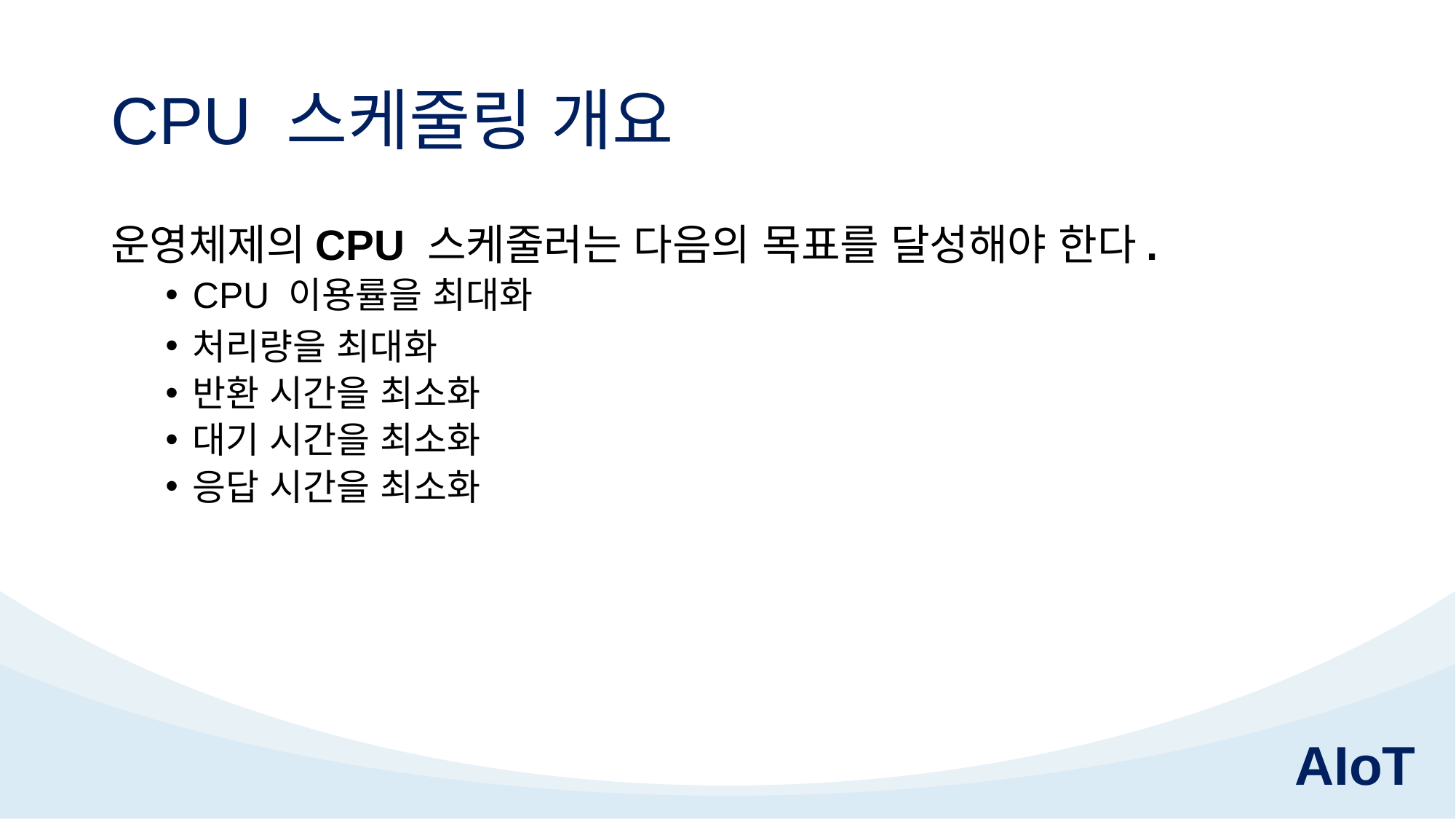

# CPU 스케줄링 개요
운영체제의CPU 스케줄러는 다음의 목표를 달성해야 한다.
CPU 이용률을 최대화
처리량을 최대화
반환 시간을 최소화
대기 시간을 최소화
응답 시간을 최소화